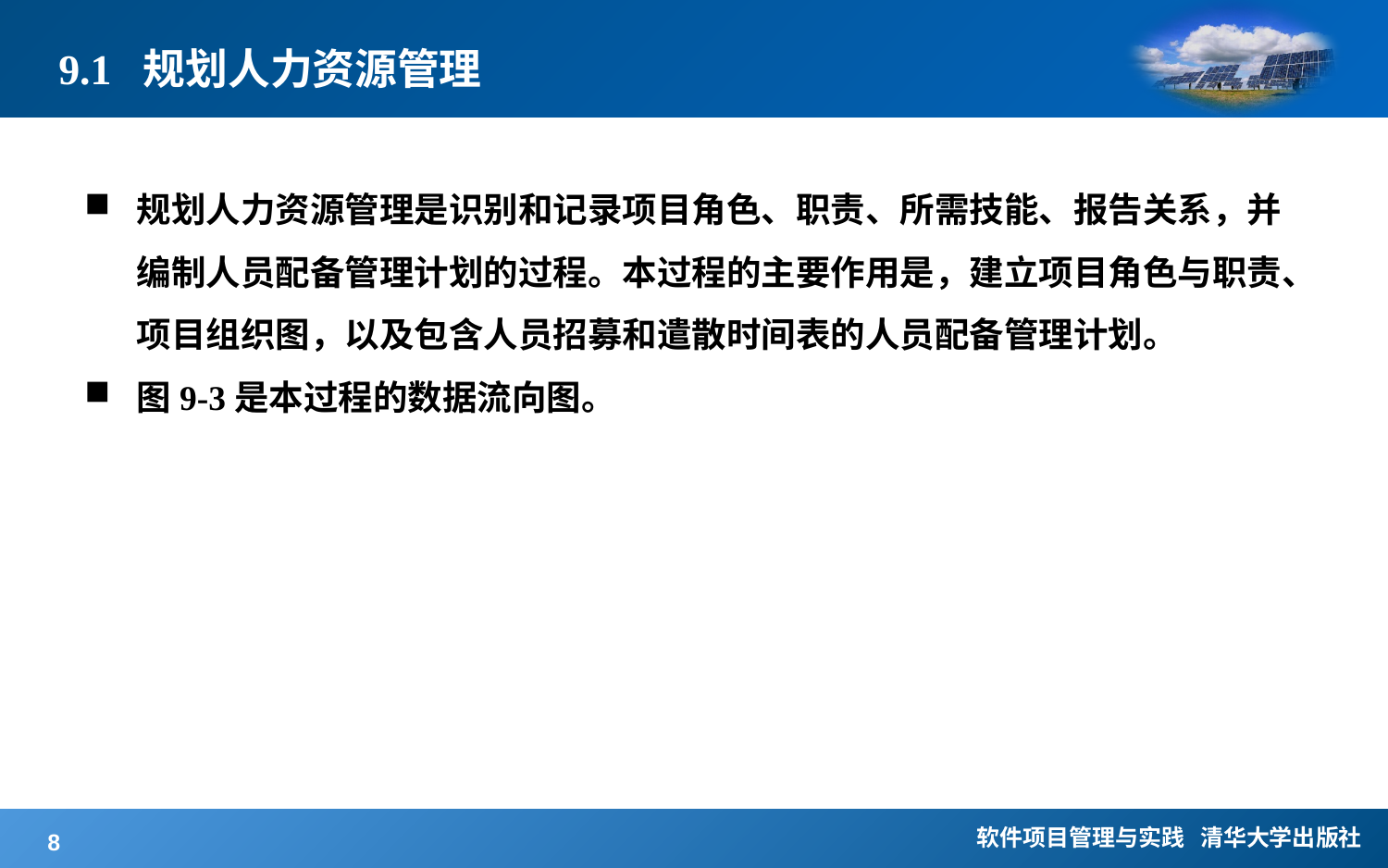

# 9.1  规划人力资源管理
规划人力资源管理是识别和记录项目角色、职责、所需技能、报告关系，并编制人员配备管理计划的过程。本过程的主要作用是，建立项目角色与职责、项目组织图，以及包含人员招募和遣散时间表的人员配备管理计划。
图9-3是本过程的数据流向图。